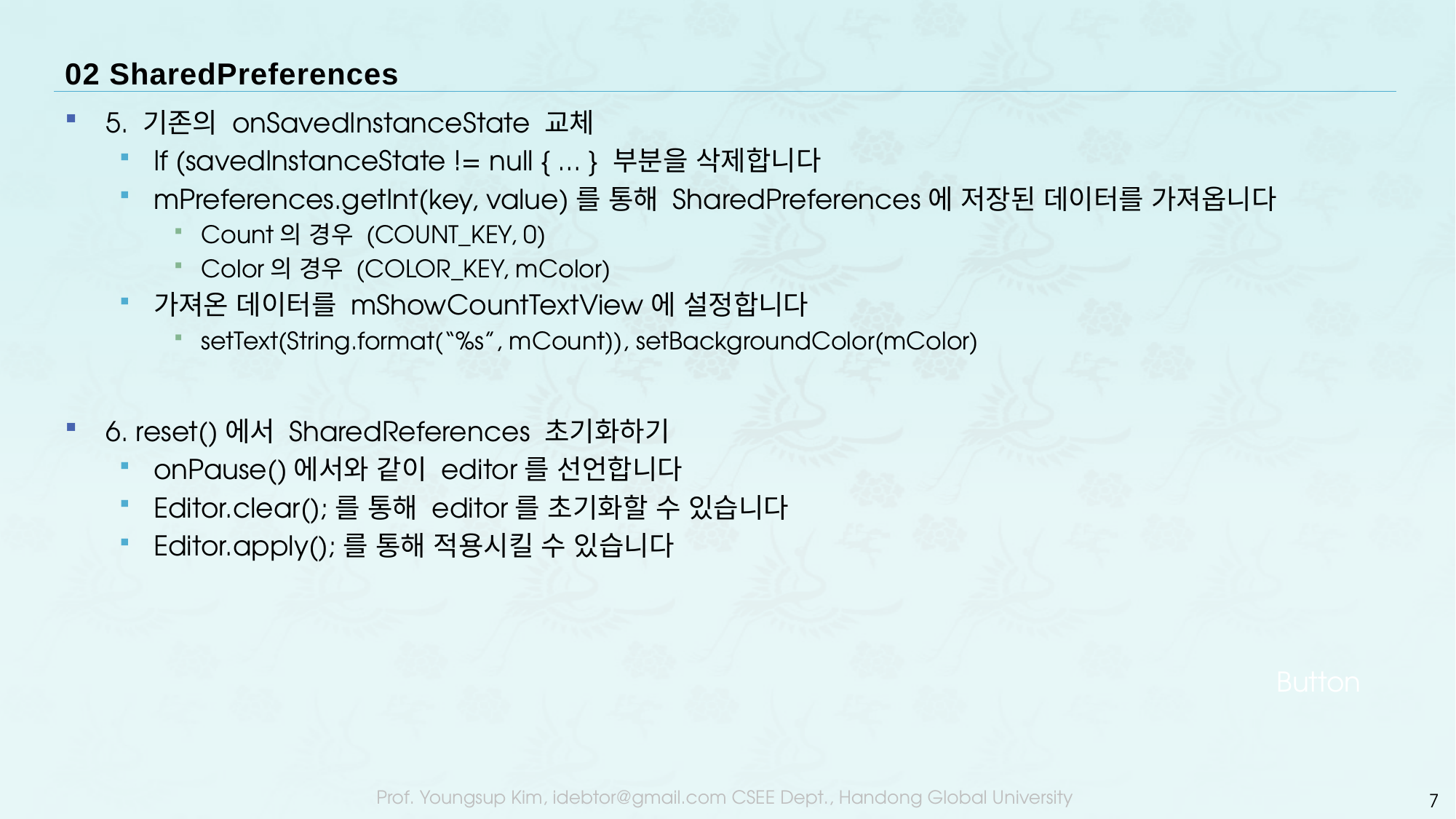

# 02 SharedPreferences
5. 기존의 onSavedInstanceState 교체
If (savedInstanceState != null { … } 부분을 삭제합니다
mPreferences.getInt(key, value)를 통해 SharedPreferences에 저장된 데이터를 가져옵니다
Count의 경우 (COUNT_KEY, 0)
Color의 경우 (COLOR_KEY, mColor)
가져온 데이터를 mShowCountTextView에 설정합니다
setText(String.format(“%s”, mCount)), setBackgroundColor(mColor)

6. reset()에서 SharedReferences 초기화하기
onPause()에서와 같이 editor를 선언합니다
Editor.clear();를 통해 editor를 초기화할 수 있습니다
Editor.apply();를 통해 적용시킬 수 있습니다

Button
7